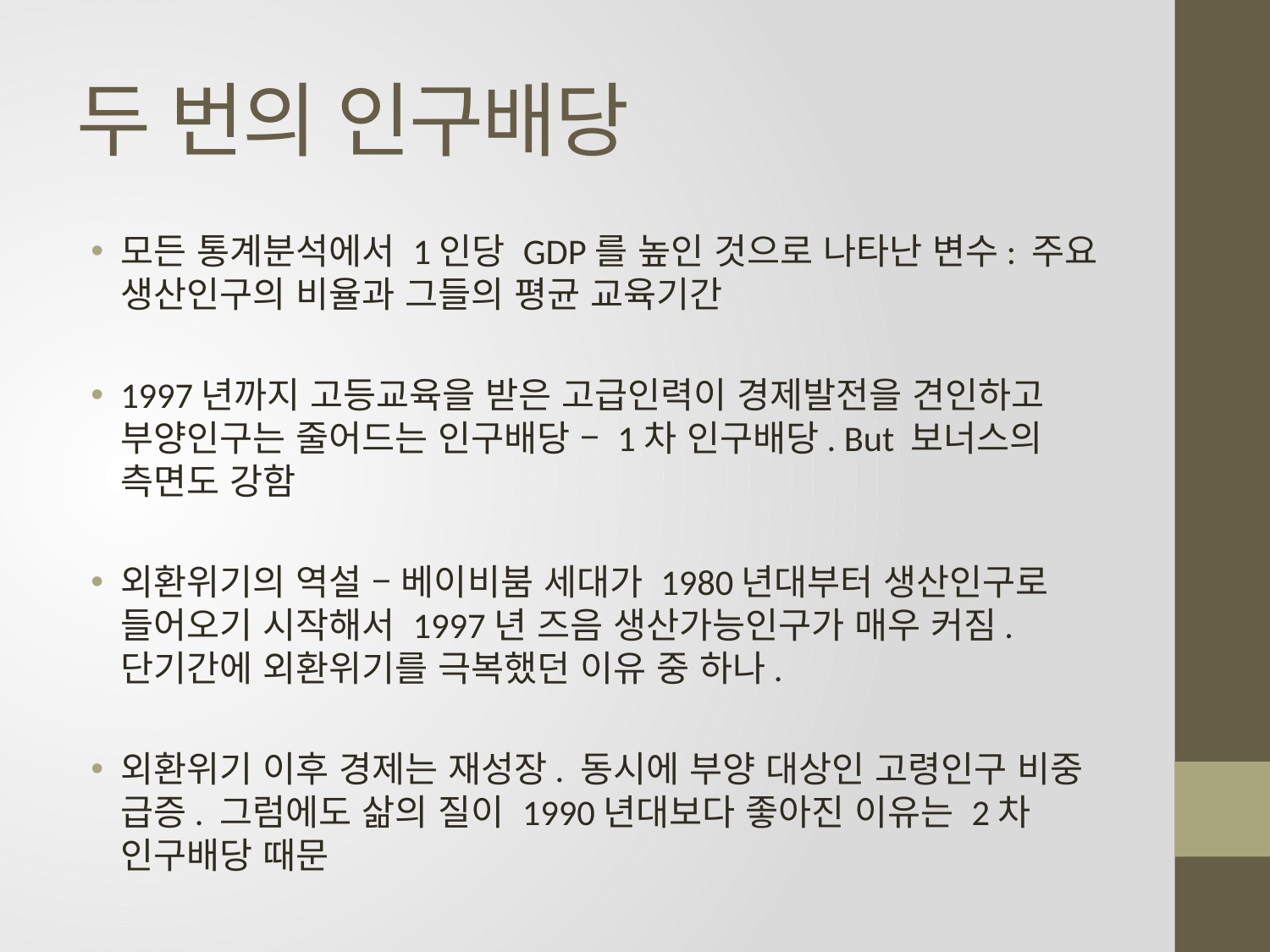

# 두 번의 인구배당
모든 통계분석에서 1인당 GDP를 높인 것으로 나타난 변수: 주요 생산인구의 비율과 그들의 평균 교육기간

1997년까지 고등교육을 받은 고급인력이 경제발전을 견인하고 부양인구는 줄어드는 인구배당 – 1차 인구배당. But 보너스의 측면도 강함

외환위기의 역설 – 베이비붐 세대가 1980년대부터 생산인구로 들어오기 시작해서 1997년 즈음 생산가능인구가 매우 커짐. 단기간에 외환위기를 극복했던 이유 중 하나.

외환위기 이후 경제는 재성장. 동시에 부양 대상인 고령인구 비중 급증. 그럼에도 삶의 질이 1990년대보다 좋아진 이유는 2차 인구배당 때문